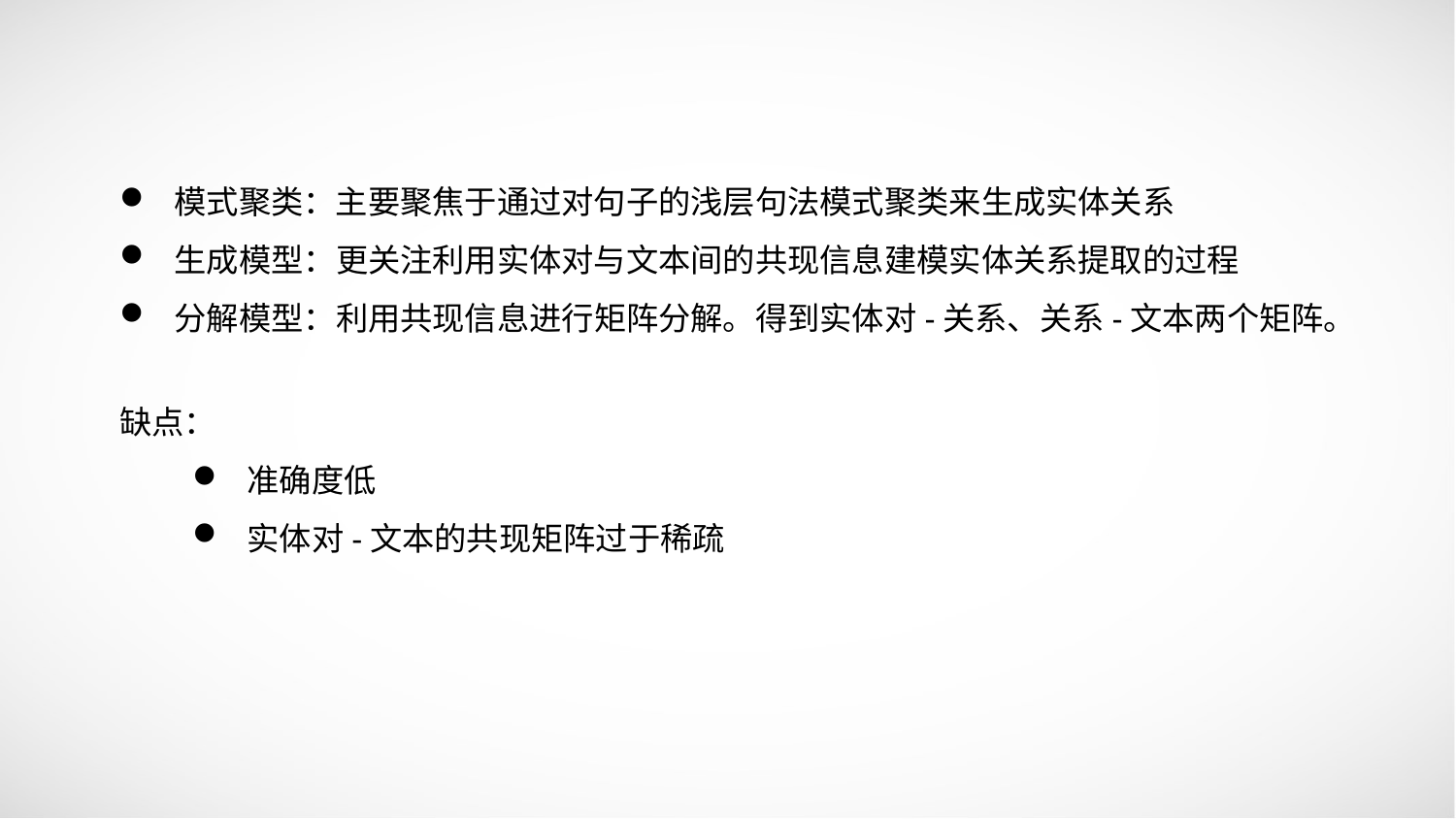

模式聚类：主要聚焦于通过对句子的浅层句法模式聚类来生成实体关系
生成模型：更关注利用实体对与文本间的共现信息建模实体关系提取的过程
分解模型：利用共现信息进行矩阵分解。得到实体对-关系、关系-文本两个矩阵。

缺点：
准确度低
实体对-文本的共现矩阵过于稀疏